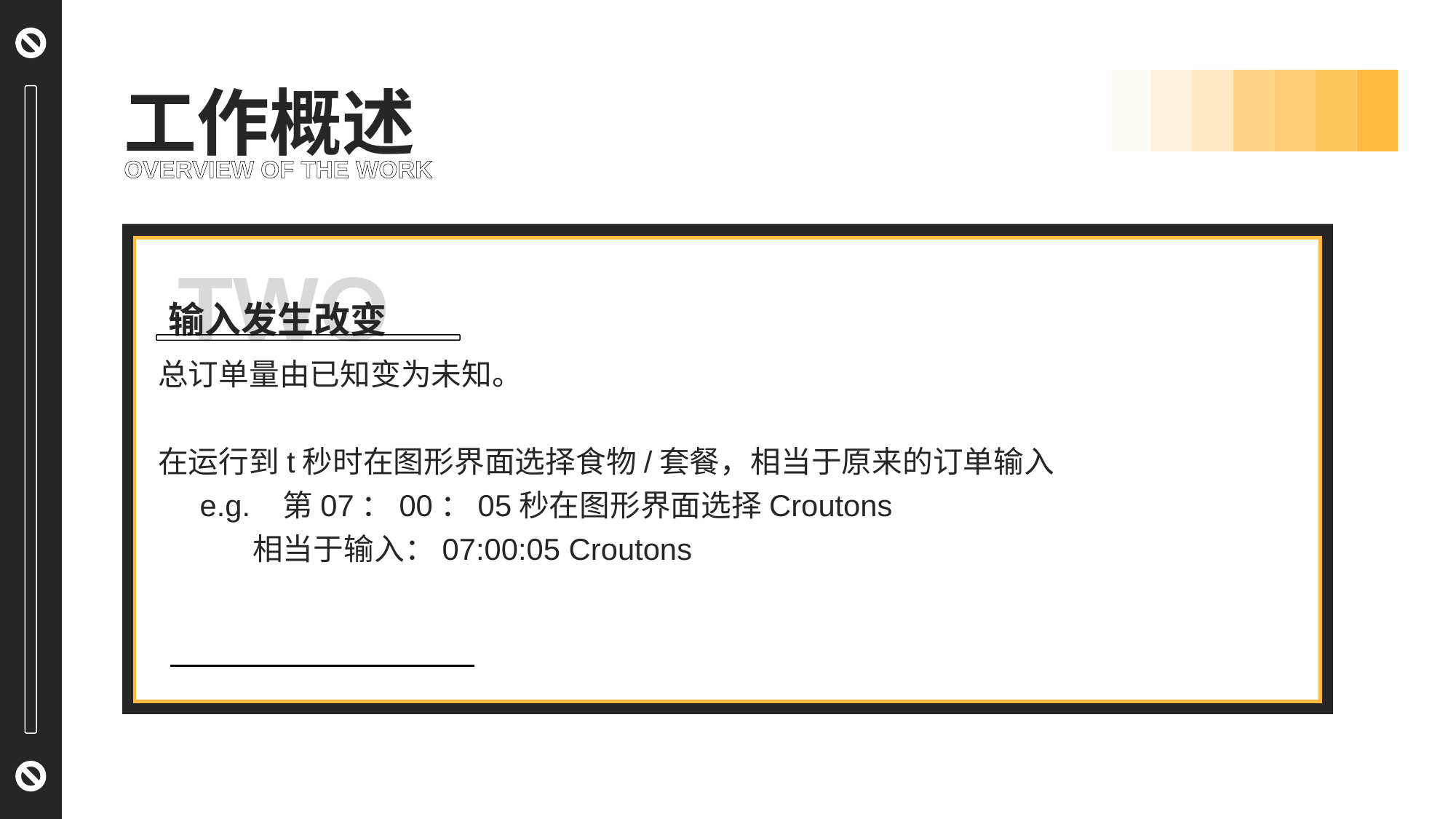

工作概述
OVERVIEW OF THE WORK

TWO

输入发生改变
总订单量由已知变为未知。

在运行到t秒时在图形界面选择食物/套餐，相当于原来的订单输入
     e.g.   第07：00：05秒在图形界面选择Croutons
             相当于输入：07:00:05 Croutons